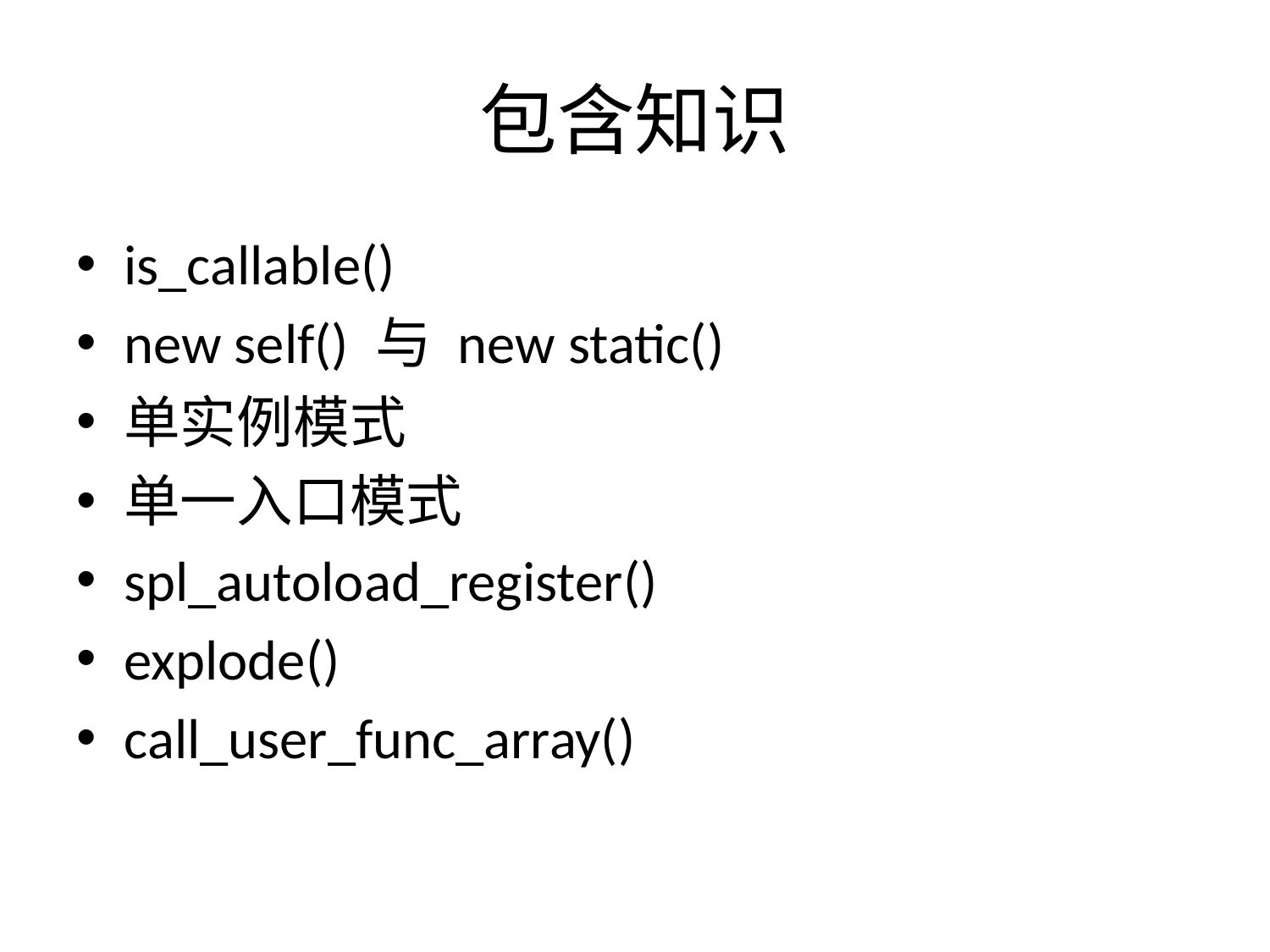

# 包含知识
is_callable()
new self() 与 new static()
单实例模式
单一入口模式
spl_autoload_register()
explode()
call_user_func_array()